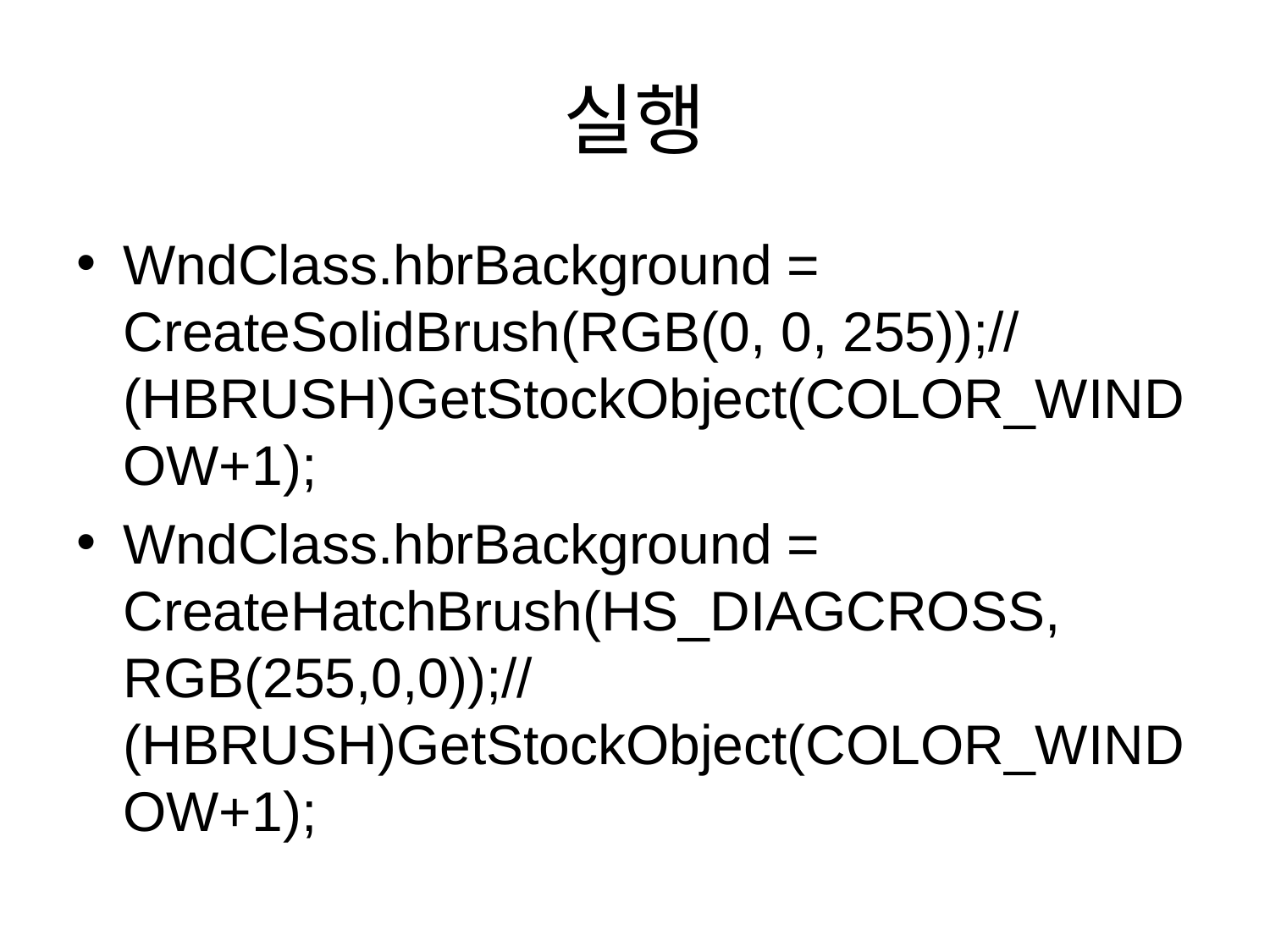

# 실행
WndClass.hbrBackground = CreateSolidBrush(RGB(0, 0, 255));//(HBRUSH)GetStockObject(COLOR_WINDOW+1);
WndClass.hbrBackground = CreateHatchBrush(HS_DIAGCROSS, RGB(255,0,0));//(HBRUSH)GetStockObject(COLOR_WINDOW+1);